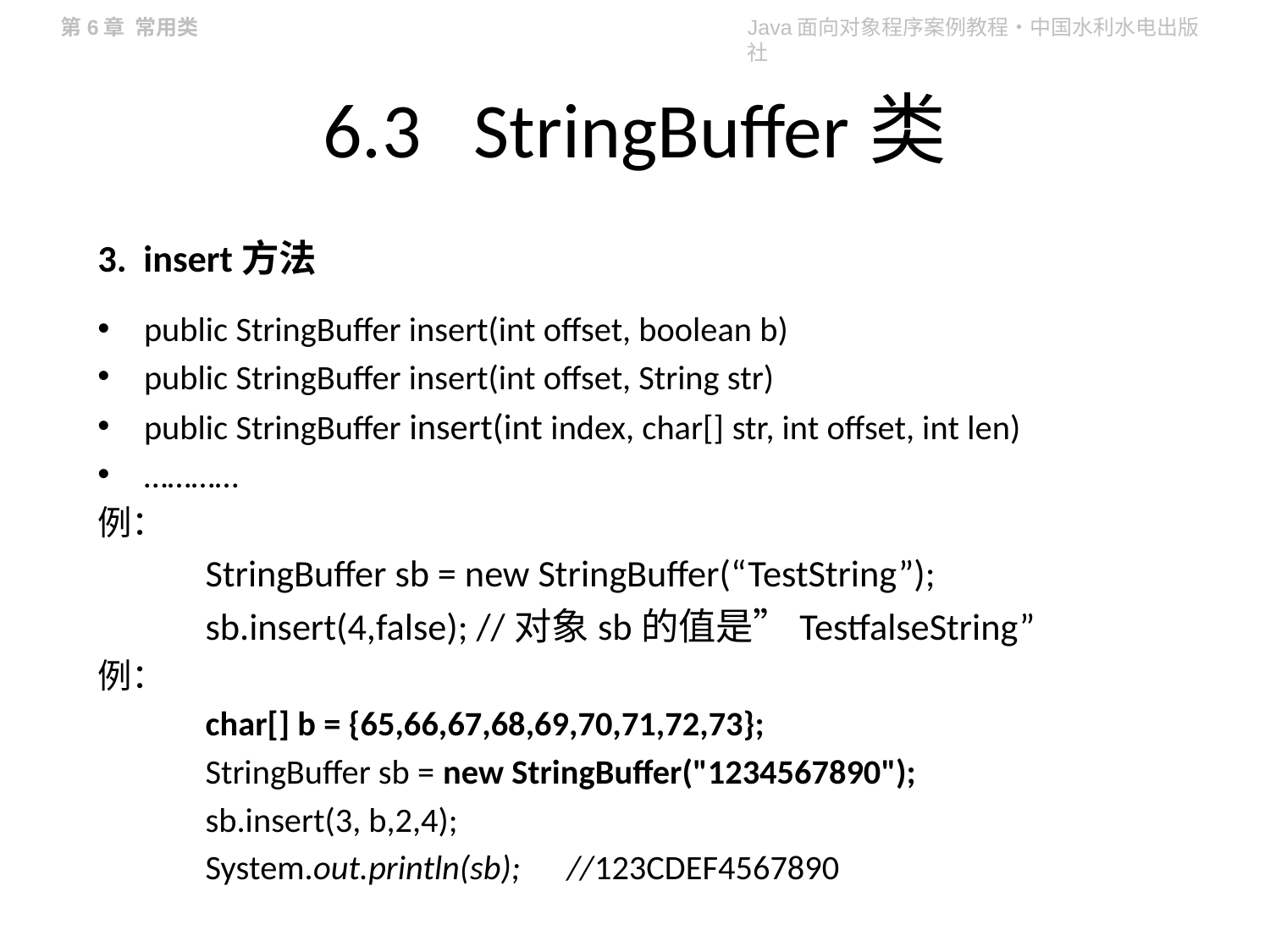

# 6.3   StringBuffer类
3.  insert方法
public StringBuffer insert(int offset, boolean b)
public StringBuffer insert(int offset, String str)
public StringBuffer insert(int index, char[] str, int offset, int len)
…………
例：
StringBuffer sb = new StringBuffer(“TestString”);
sb.insert(4,false); //对象sb的值是”TestfalseString”
例：
char[] b = {65,66,67,68,69,70,71,72,73};
StringBuffer sb = new StringBuffer("1234567890");
sb.insert(3, b,2,4);
System.out.println(sb);      //123CDEF4567890